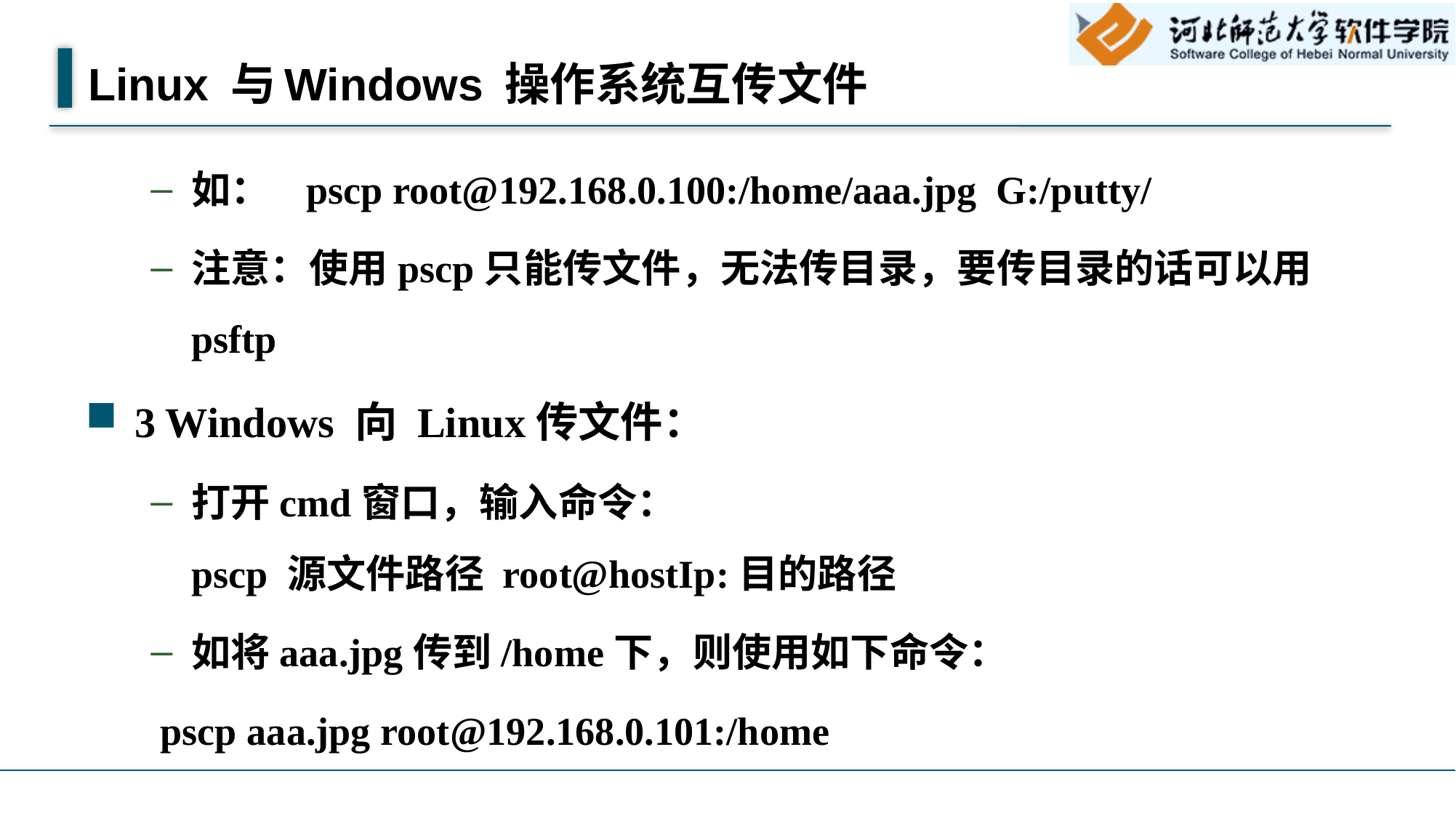

# Linux 与Windows 操作系统互传文件
如：   pscp root@192.168.0.100:/home/aaa.jpg  G:/putty/
注意：使用pscp只能传文件，无法传目录，要传目录的话可以用psftp
3 Windows 向 Linux传文件：
打开cmd窗口，输入命令：
pscp 源文件路径 root@hostIp:目的路径
如将aaa.jpg传到/home下，则使用如下命令：
 pscp aaa.jpg root@192.168.0.101:/home